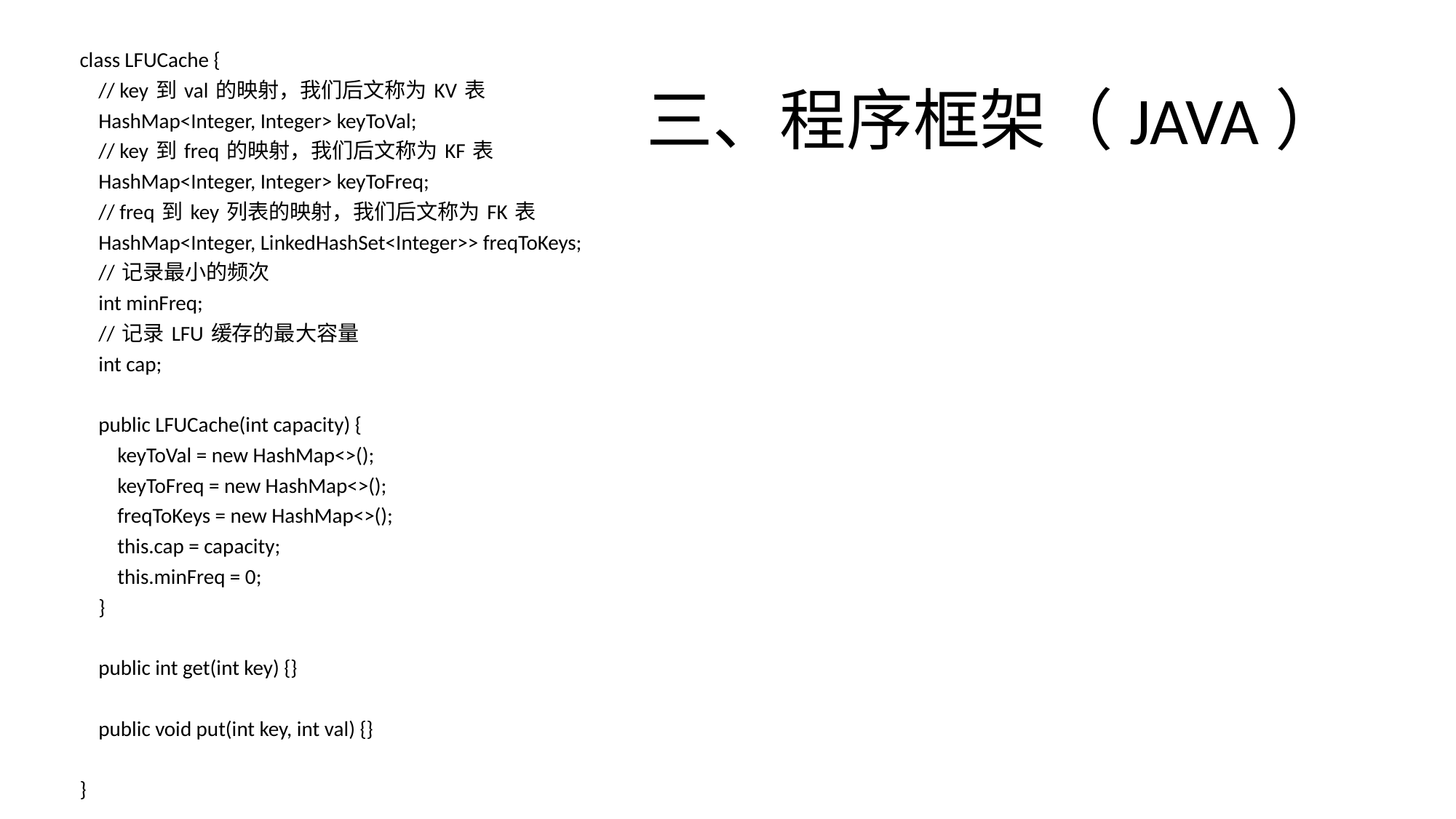

# 三、程序框架（JAVA）
class LFUCache {
    // key 到 val 的映射，我们后文称为 KV 表
    HashMap<Integer, Integer> keyToVal;
    // key 到 freq 的映射，我们后文称为 KF 表
    HashMap<Integer, Integer> keyToFreq;
    // freq 到 key 列表的映射，我们后文称为 FK 表
    HashMap<Integer, LinkedHashSet<Integer>> freqToKeys;
    // 记录最小的频次
    int minFreq;
    // 记录 LFU 缓存的最大容量
    int cap;

    public LFUCache(int capacity) {
        keyToVal = new HashMap<>();
        keyToFreq = new HashMap<>();
        freqToKeys = new HashMap<>();
        this.cap = capacity;
        this.minFreq = 0;
    }

    public int get(int key) {}

    public void put(int key, int val) {}

}